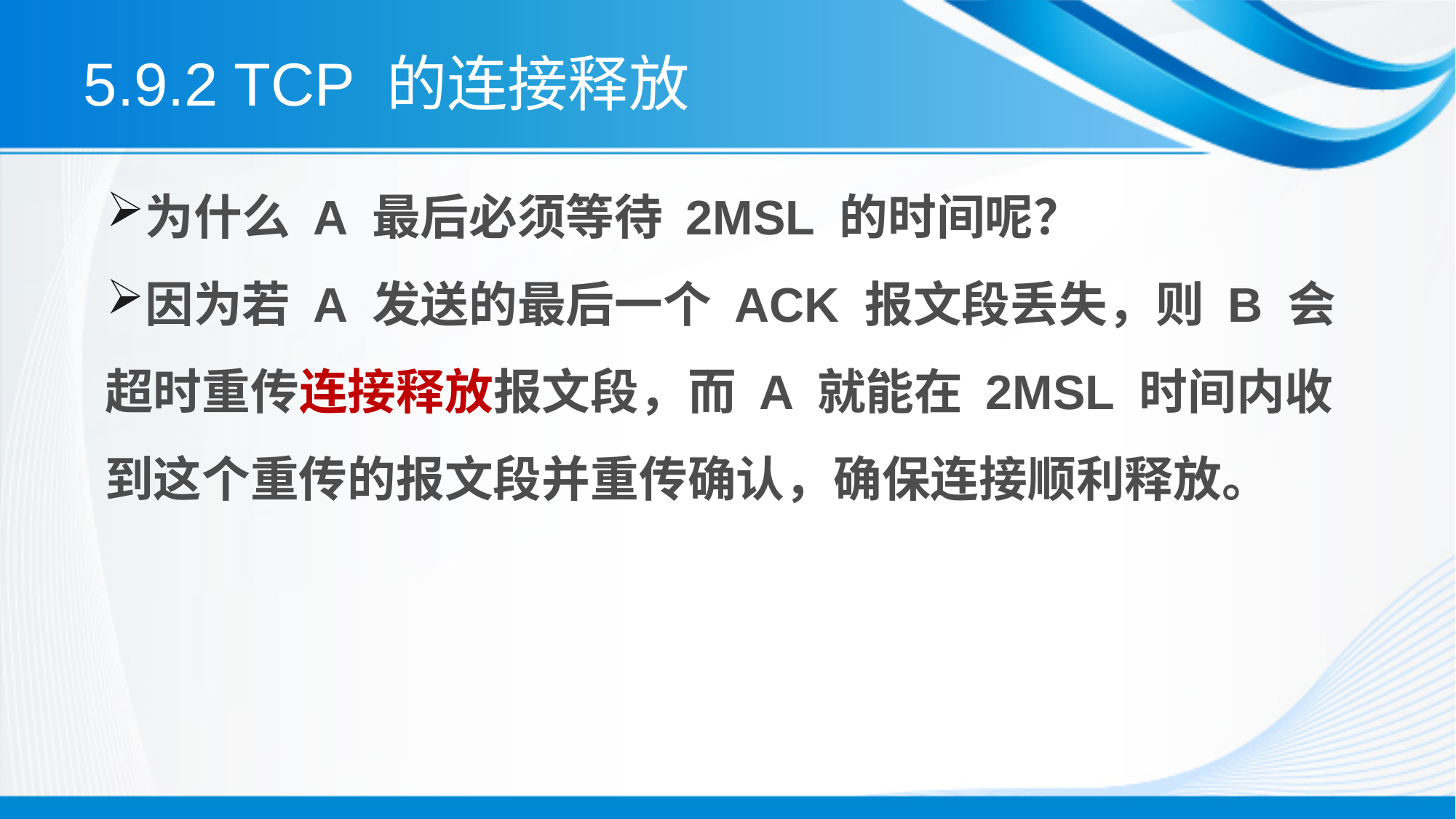

# 5.9.2 TCP 的连接释放
为什么 A 最后必须等待 2MSL 的时间呢？
因为若 A 发送的最后一个 ACK 报文段丢失，则 B 会超时重传连接释放报文段，而 A 就能在 2MSL 时间内收到这个重传的报文段并重传确认，确保连接顺利释放。